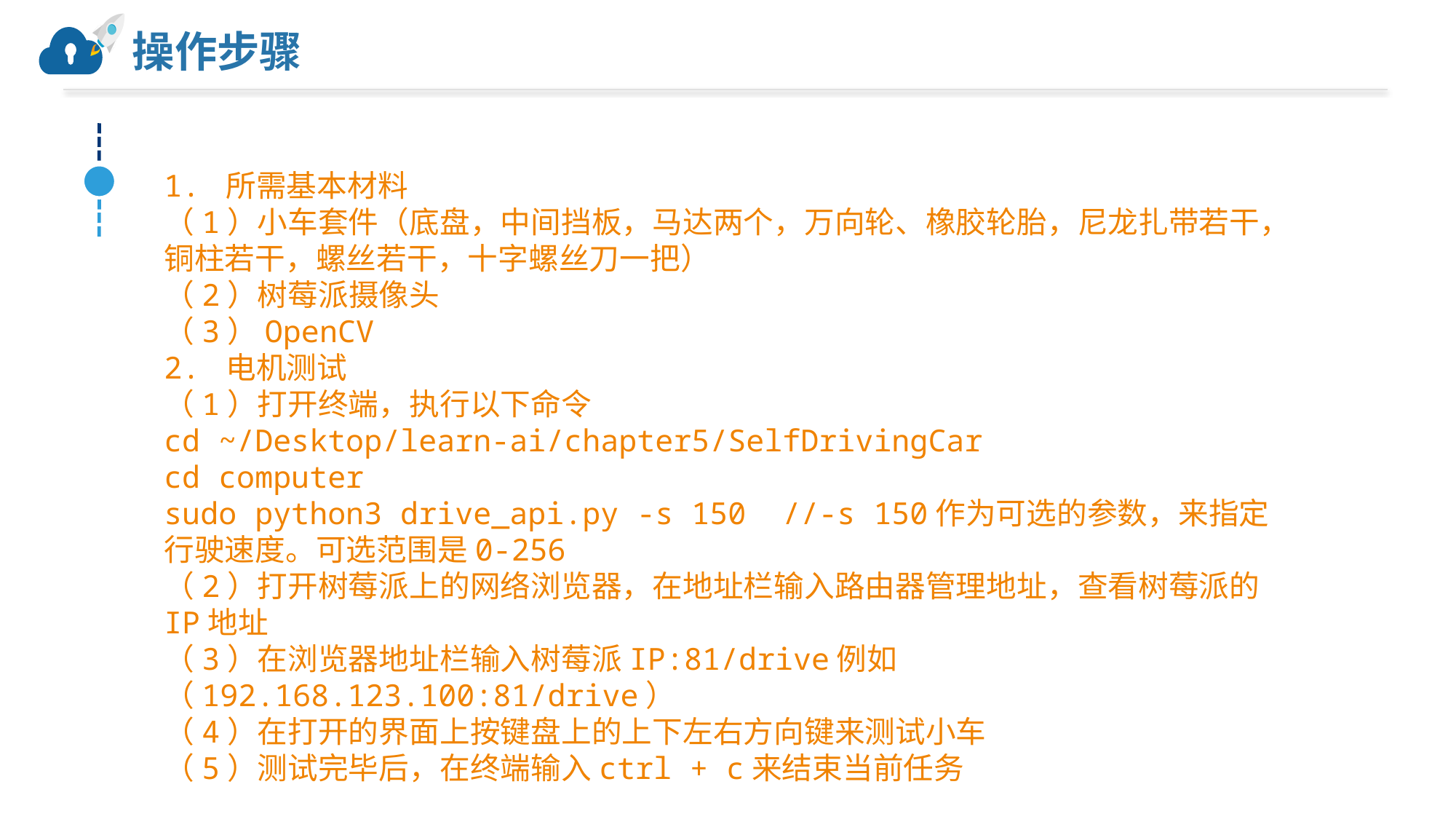

# 操作步骤

1. 所需基本材料
（1）小车套件（底盘，中间挡板，马达两个，万向轮、橡胶轮胎，尼龙扎带若干，铜柱若干，螺丝若干，十字螺丝刀一把）
（2）树莓派摄像头
（3）OpenCV
2. 电机测试
（1）打开终端，执行以下命令
cd ~/Desktop/learn-ai/chapter5/SelfDrivingCar
cd computer
sudo python3 drive_api.py -s 150  //-s 150作为可选的参数，来指定行驶速度。可选范围是0-256
（2）打开树莓派上的网络浏览器，在地址栏输入路由器管理地址，查看树莓派的IP地址
（3）在浏览器地址栏输入树莓派IP:81/drive例如（192.168.123.100:81/drive）
（4）在打开的界面上按键盘上的上下左右方向键来测试小车
（5）测试完毕后，在终端输入ctrl + c来结束当前任务